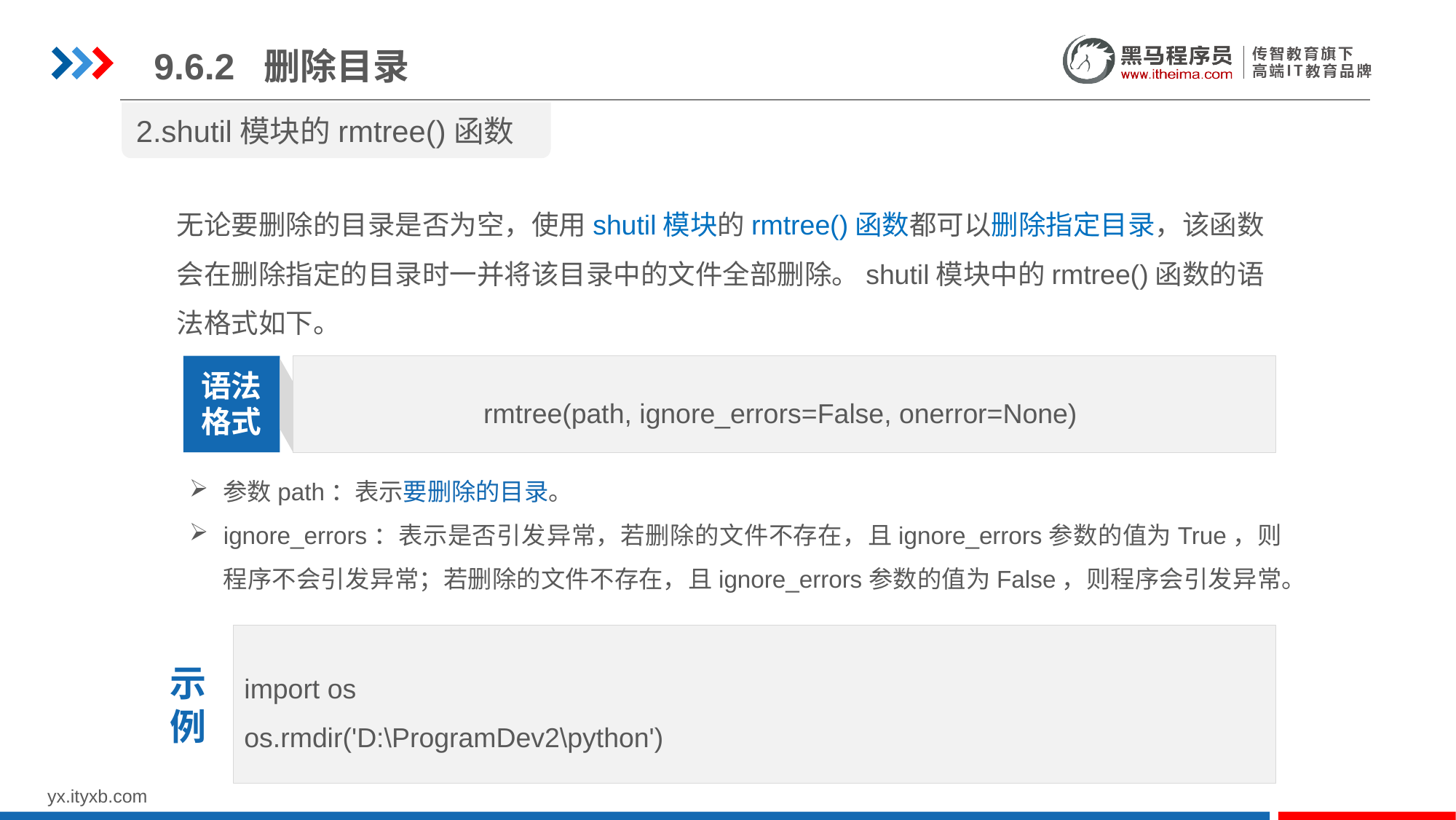

9.6.2  删除目录

2.shutil模块的rmtree()函数
无论要删除的目录是否为空，使用shutil模块的rmtree()函数都可以删除指定目录，该函数会在删除指定的目录时一并将该目录中的文件全部删除。shutil模块中的rmtree()函数的语法格式如下。

rmtree(path, ignore_errors=False, onerror=None)

语法
格式
参数path：表示要删除的目录。
ignore_errors：表示是否引发异常，若删除的文件不存在，且ignore_errors参数的值为True，则程序不会引发异常；若删除的文件不存在，且ignore_errors参数的值为False，则程序会引发异常。
import os
os.rmdir('D:\ProgramDev2\python')
示
例